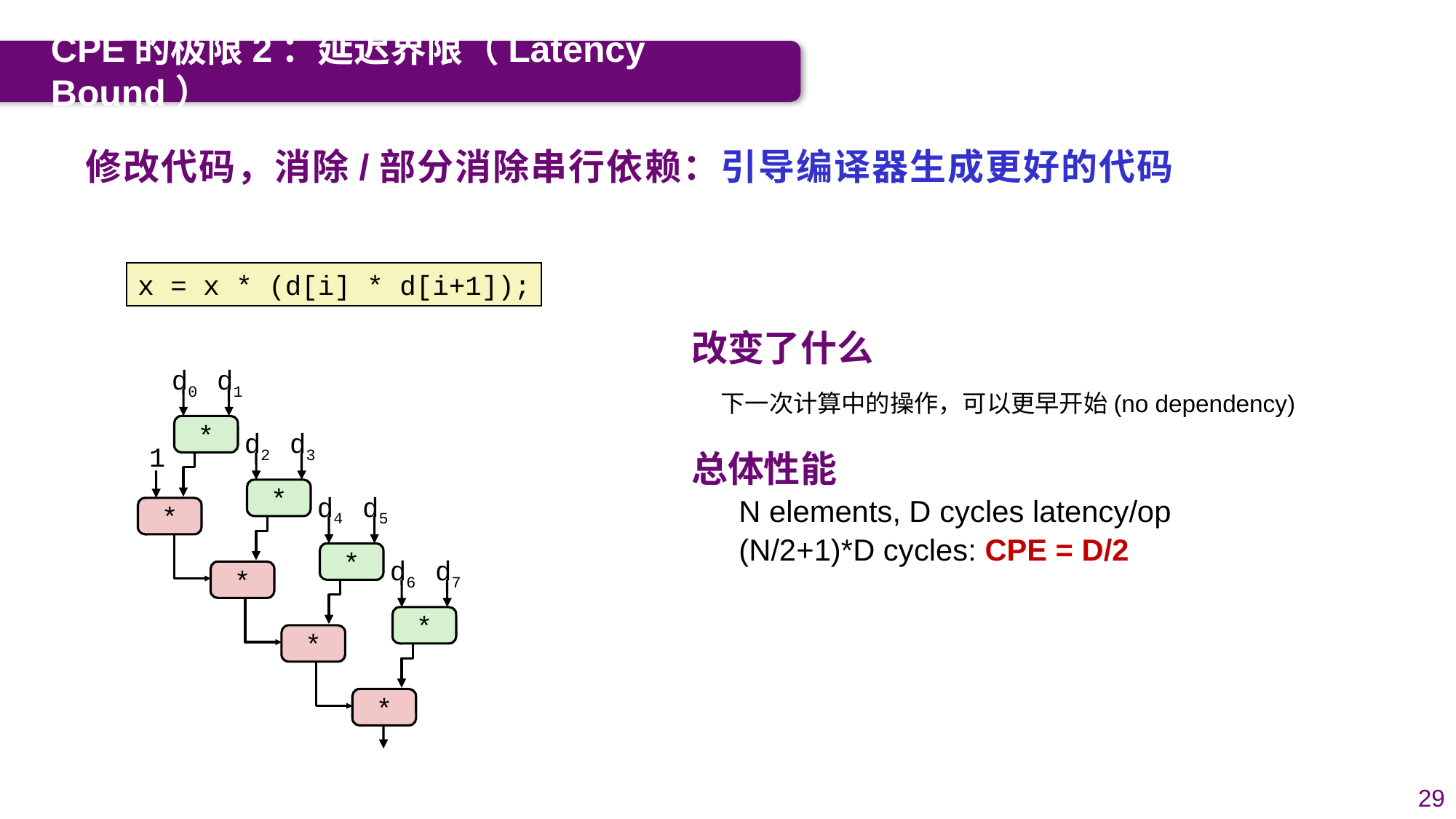

CPE的极限2：延迟界限（Latency Bound）

修改代码，消除/部分消除串行依赖：引导编译器生成更好的代码
x = x * (d[i] * d[i+1]);
改变了什么
     下一次计算中的操作，可以更早开始(no dependency)
总体性能
N elements, D cycles latency/op
(N/2+1)*D cycles: CPE = D/2
d0
d1

*
d2
d3
1

*
d4
d5
*

*
d6
d7
*

*
*

*

29